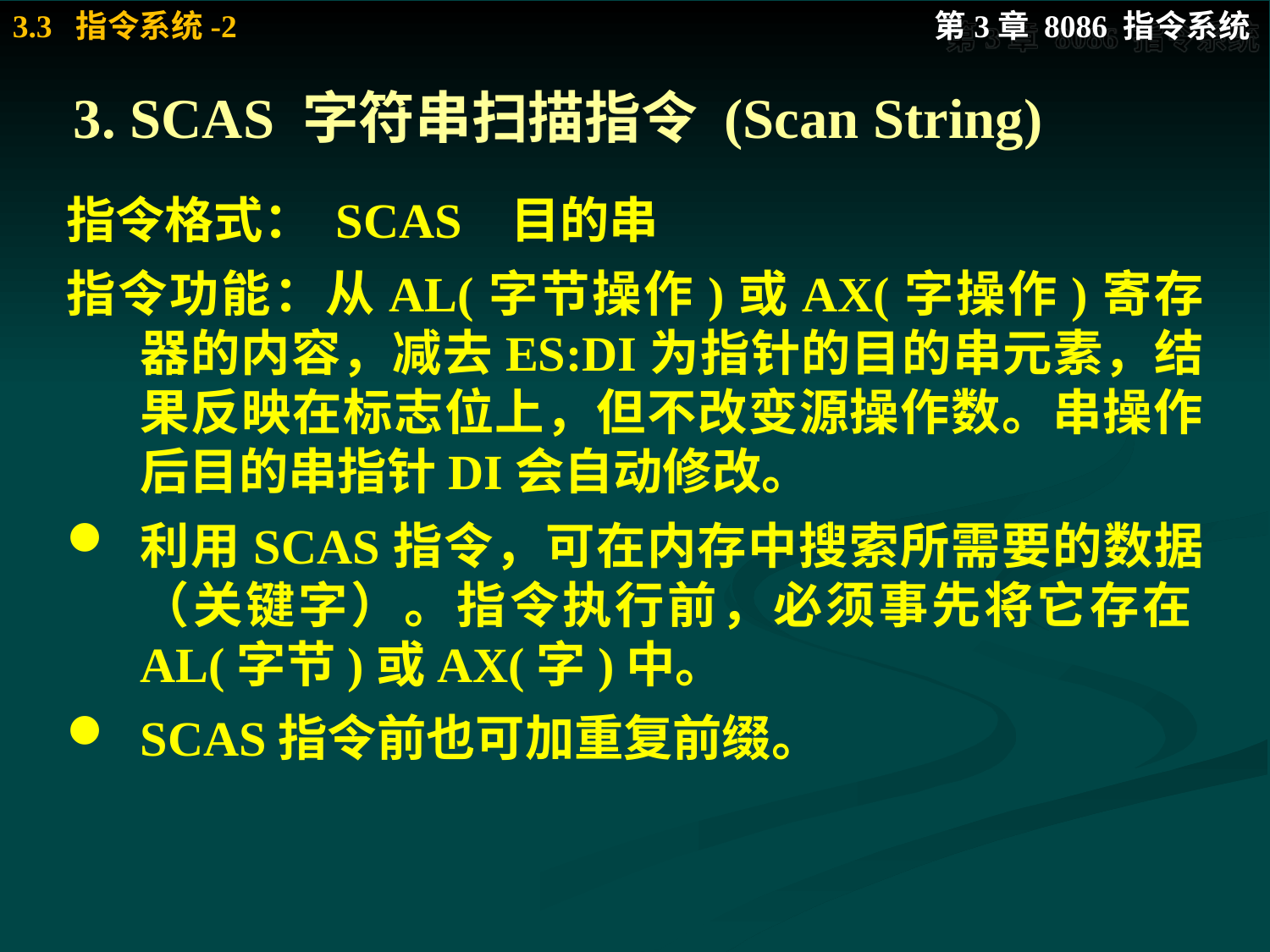

# 3. SCAS 字符串扫描指令 (Scan String)
指令格式： SCAS   目的串
指令功能：从AL(字节操作)或AX(字操作)寄存器的内容，减去ES:DI为指针的目的串元素，结果反映在标志位上，但不改变源操作数。串操作后目的串指针DI会自动修改。
利用SCAS指令，可在内存中搜索所需要的数据（关键字）。指令执行前，必须事先将它存在AL(字节)或AX(字)中。
SCAS指令前也可加重复前缀。